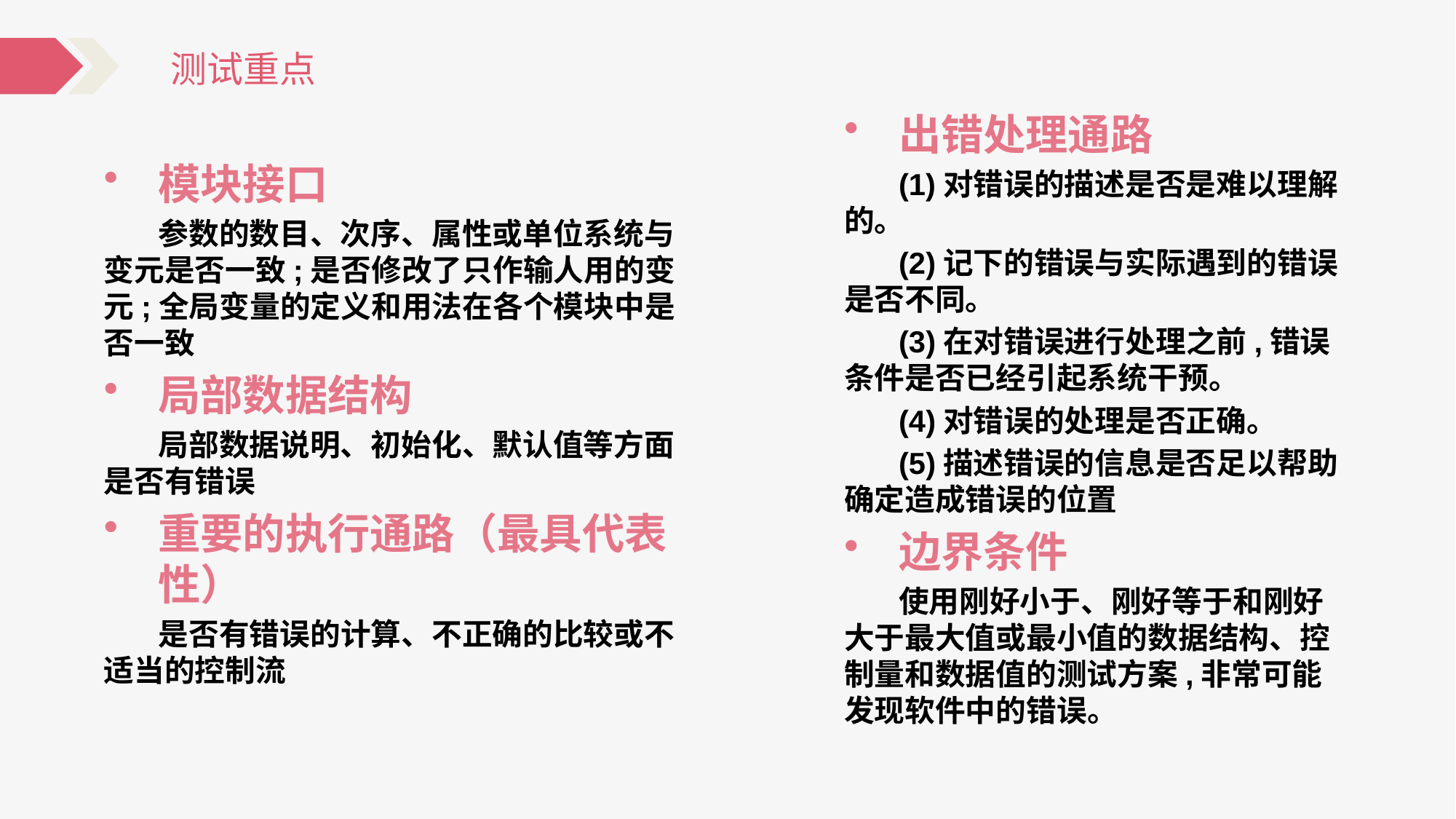

测试重点
出错处理通路
(1)对错误的描述是否是难以理解的。
(2)记下的错误与实际遇到的错误是否不同。
(3)在对错误进行处理之前,错误条件是否已经引起系统干预。
(4)对错误的处理是否正确。
(5)描述错误的信息是否足以帮助确定造成错误的位置
边界条件
使用刚好小于、刚好等于和刚好大于最大值或最小值的数据结构、控制量和数据值的测试方案,非常可能发现软件中的错误。

模块接口
参数的数目、次序、属性或单位系统与变元是否一致;是否修改了只作输人用的变元;全局变量的定义和用法在各个模块中是否一致
局部数据结构
局部数据说明、初始化、默认值等方面是否有错误
重要的执行通路（最具代表性）
是否有错误的计算、不正确的比较或不适当的控制流